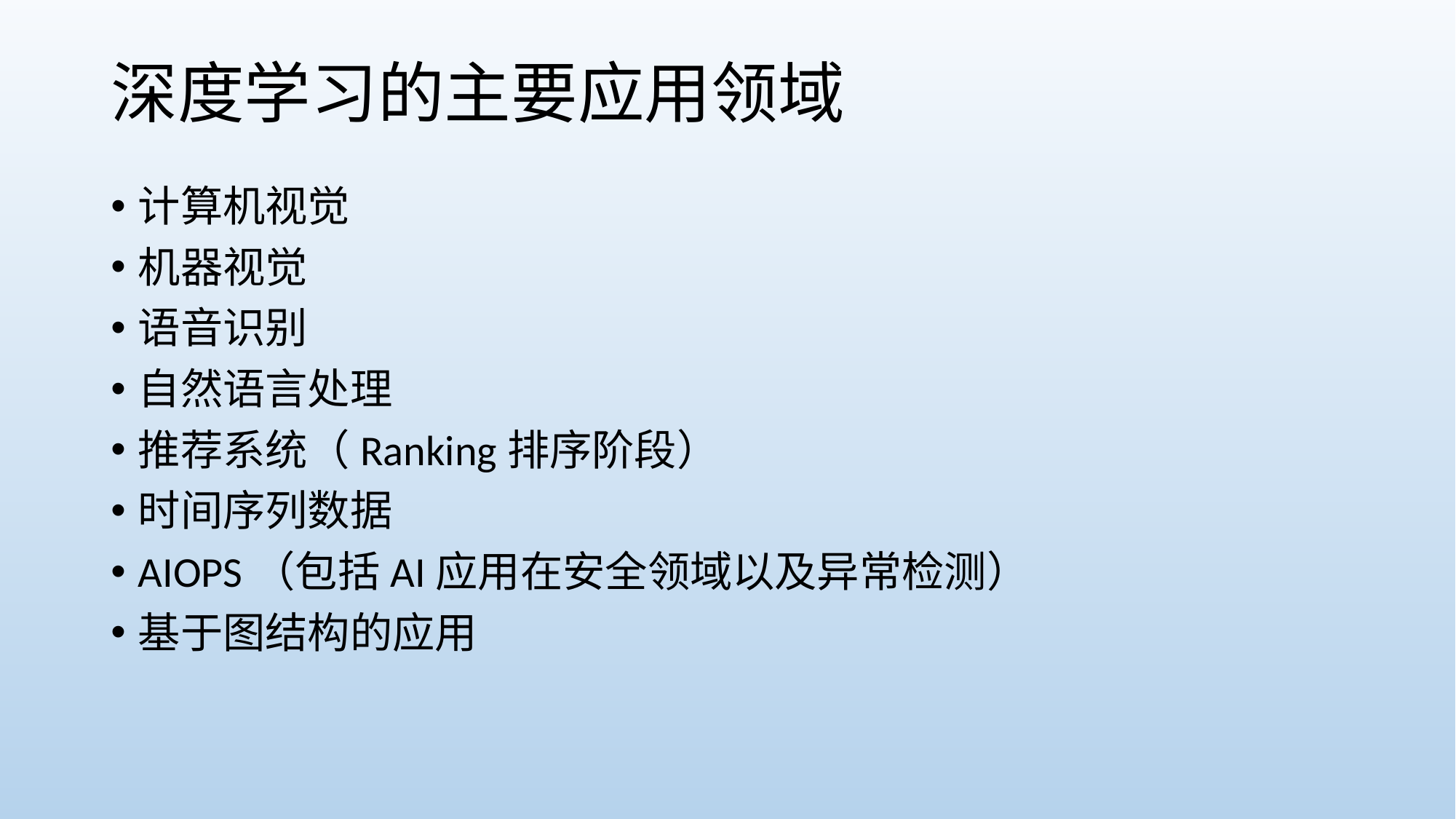

# 深度学习的主要应用领域
计算机视觉
机器视觉
语音识别
自然语言处理
推荐系统（Ranking排序阶段）
时间序列数据
AIOPS（包括AI应用在安全领域以及异常检测）
基于图结构的应用